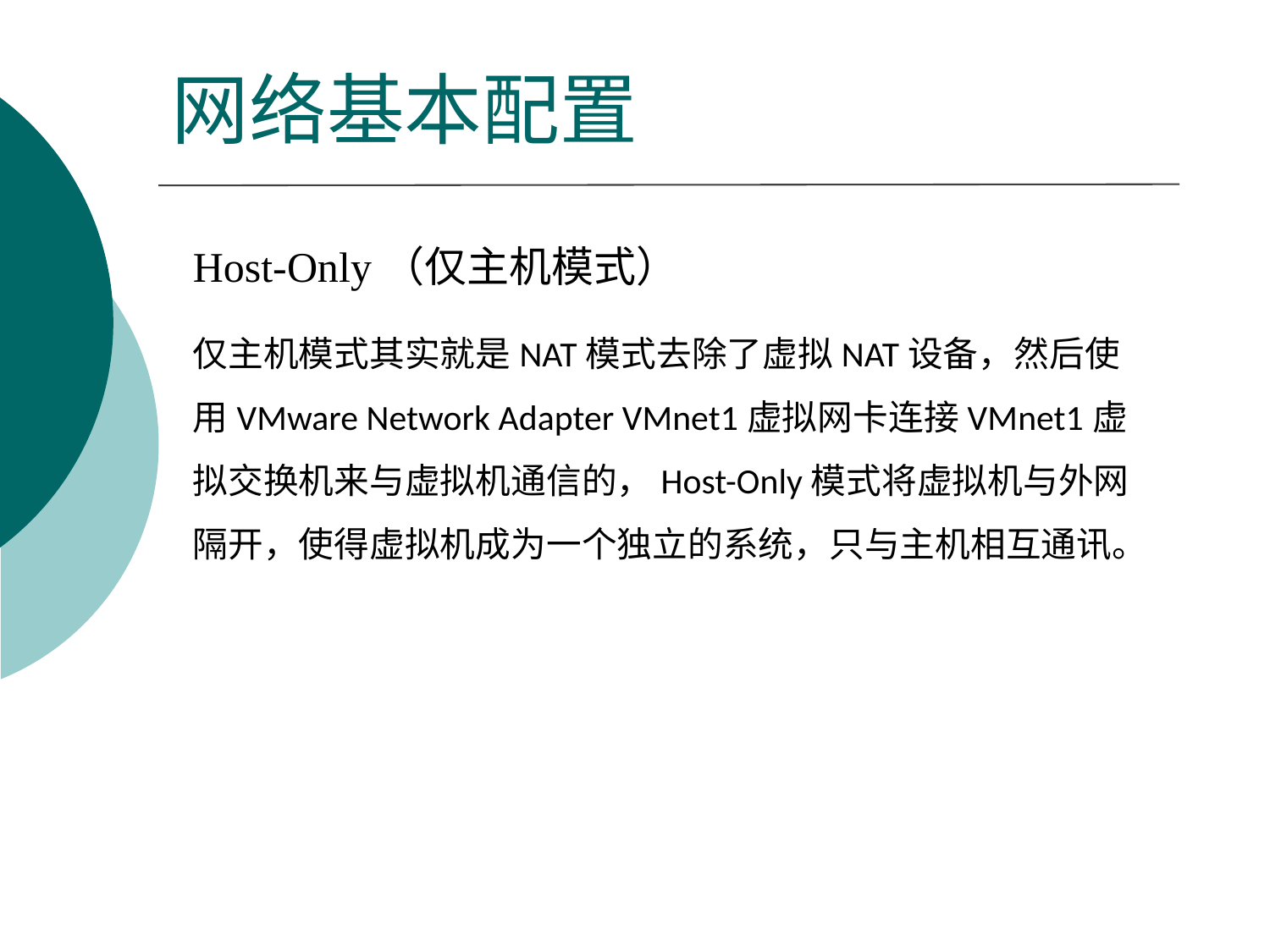

# 网络基本配置
Host-Only（仅主机模式）
仅主机模式其实就是NAT模式去除了虚拟NAT设备，然后使用VMware Network Adapter VMnet1虚拟网卡连接VMnet1虚拟交换机来与虚拟机通信的，Host-Only模式将虚拟机与外网隔开，使得虚拟机成为一个独立的系统，只与主机相互通讯。